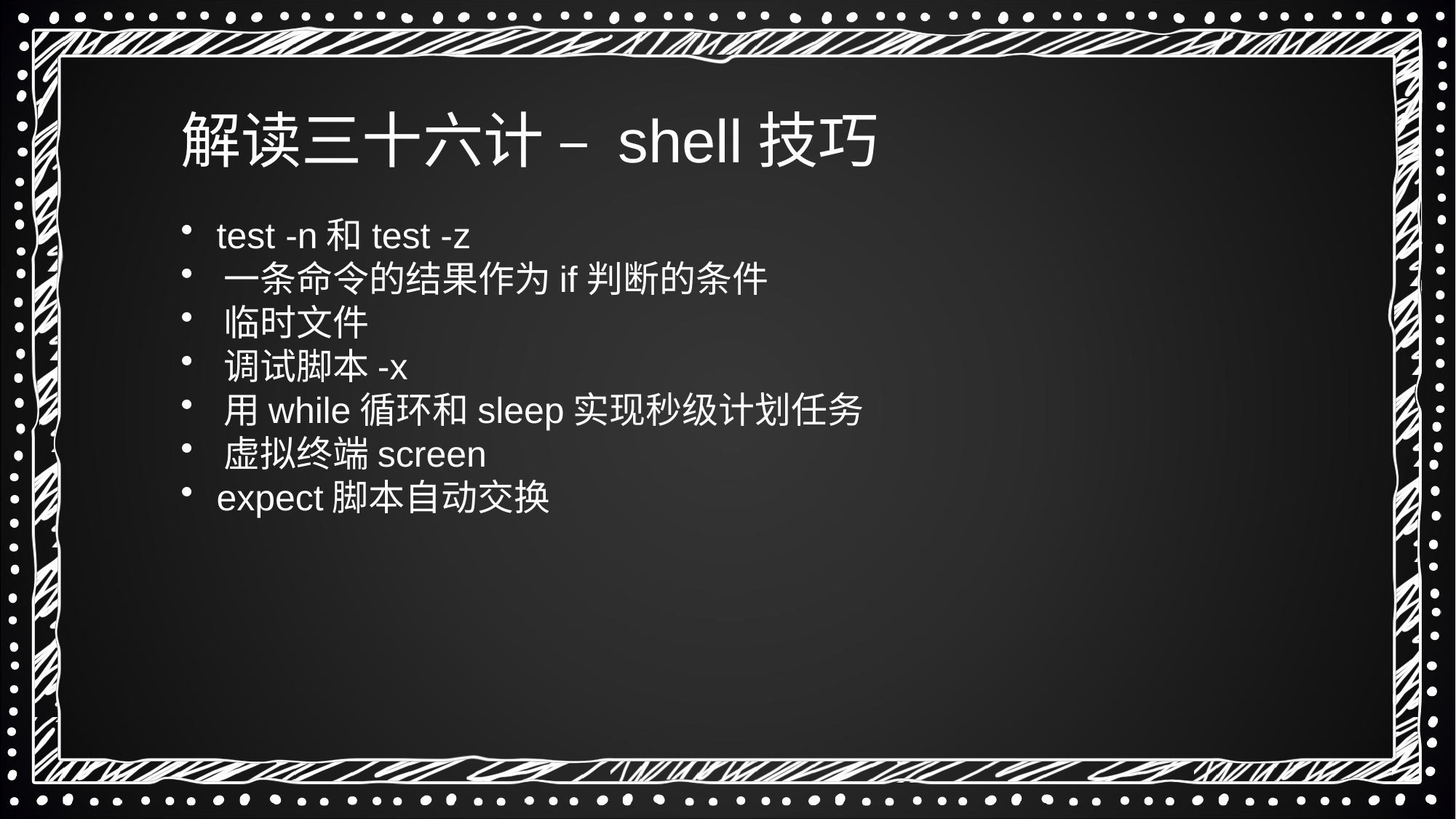

解读三十六计 – shell技巧
 test -n和test -z
 一条命令的结果作为if判断的条件
 临时文件
 调试脚本-x
 用while循环和sleep实现秒级计划任务
 虚拟终端screen
 expect脚本自动交换